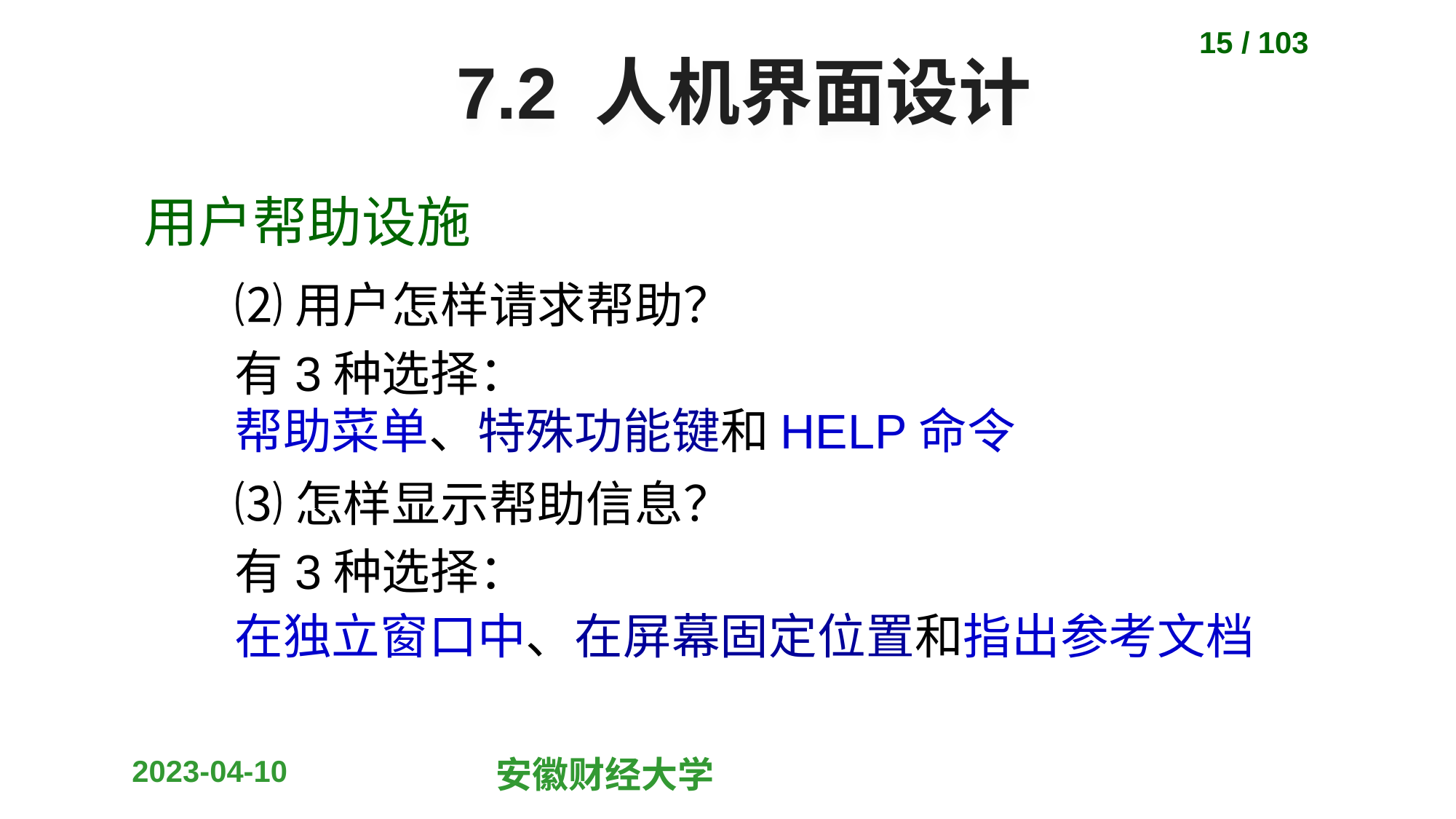

15 / 103
# 7.2 人机界面设计
用户帮助设施
⑵用户怎样请求帮助？
有3种选择：
帮助菜单、特殊功能键和HELP命令
⑶怎样显示帮助信息？
有3种选择：
在独立窗口中、在屏幕固定位置和指出参考文档
2023-04-10
安徽财经大学